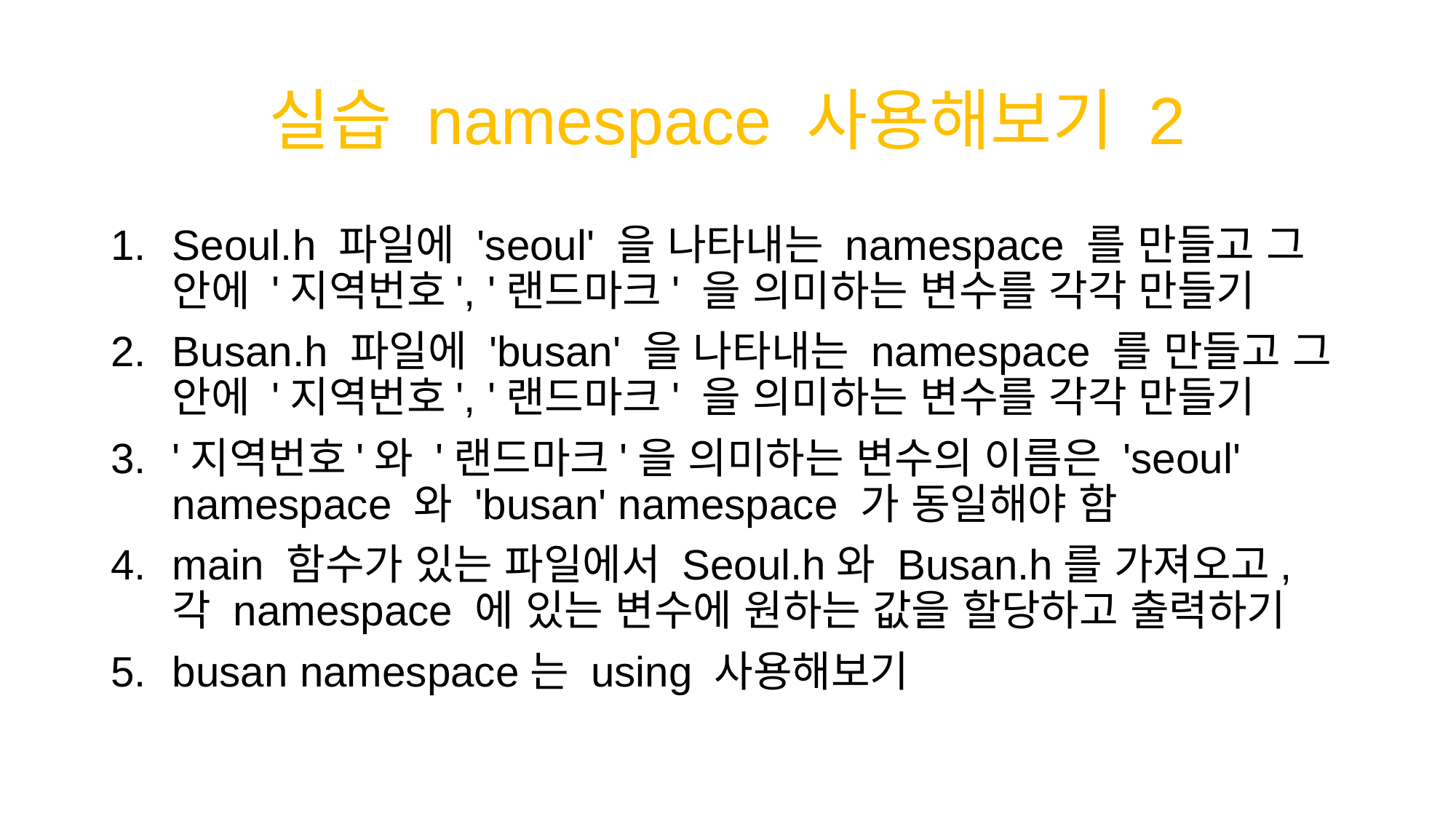

# 실습 namespace 사용해보기 2
Seoul.h 파일에 'seoul' 을 나타내는 namespace 를 만들고 그 안에 '지역번호', '랜드마크' 을 의미하는 변수를 각각 만들기
Busan.h 파일에 'busan' 을 나타내는 namespace 를 만들고 그 안에 '지역번호', '랜드마크' 을 의미하는 변수를 각각 만들기
'지역번호'와 '랜드마크'을 의미하는 변수의 이름은 'seoul' namespace 와 'busan' namespace 가 동일해야 함
main 함수가 있는 파일에서 Seoul.h와 Busan.h를 가져오고, 각 namespace 에 있는 변수에 원하는 값을 할당하고 출력하기
busan namespace는 using 사용해보기